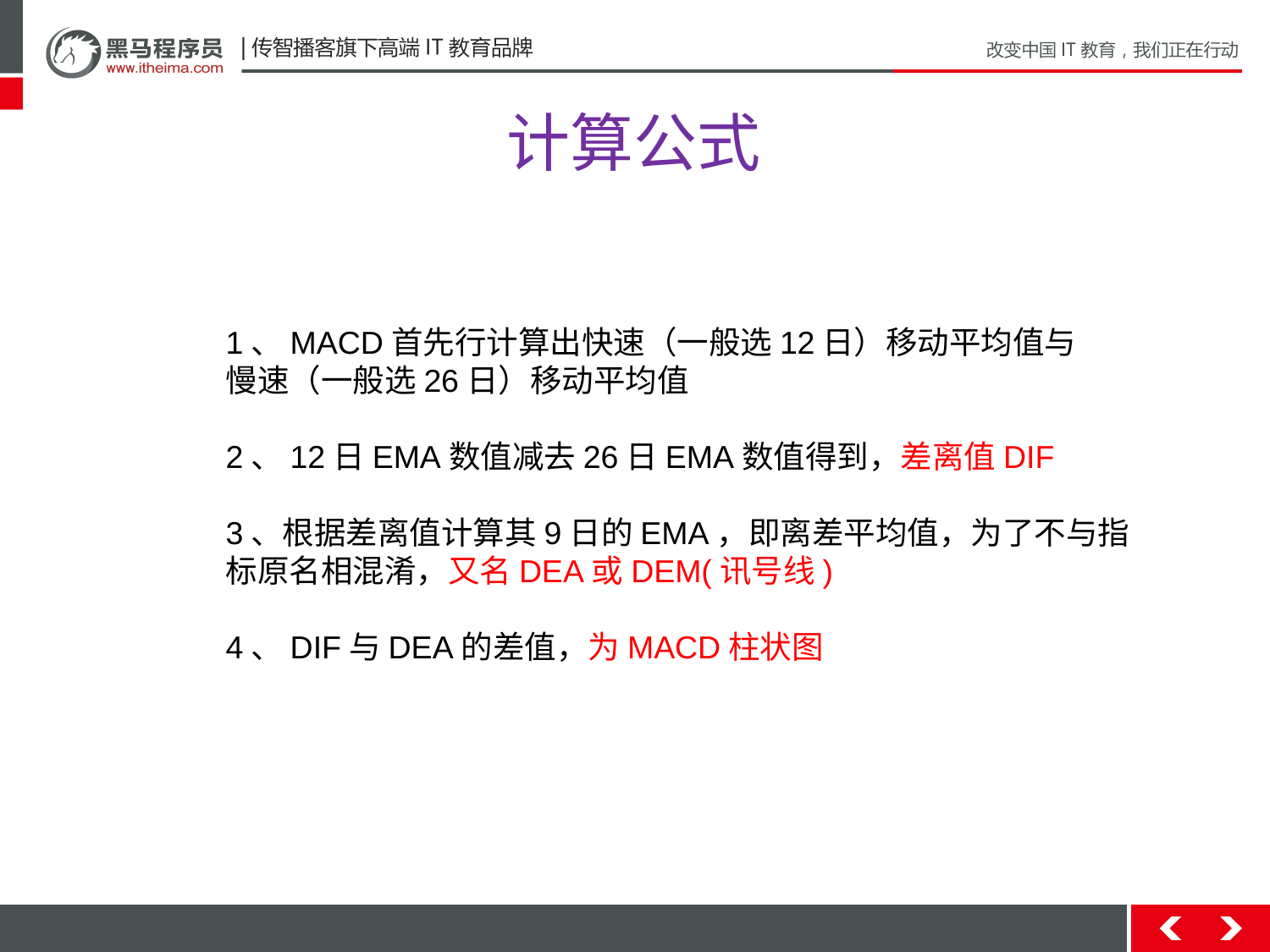

# 计算公式
1、MACD首先行计算出快速（一般选12日）移动平均值与
慢速（一般选26日）移动平均值

2、12日EMA数值减去26日EMA数值得到，差离值DIF

3、根据差离值计算其9日的EMA，即离差平均值，为了不与指标原名相混淆，又名DEA或DEM(讯号线)

4、DIF与DEA的差值，为MACD柱状图